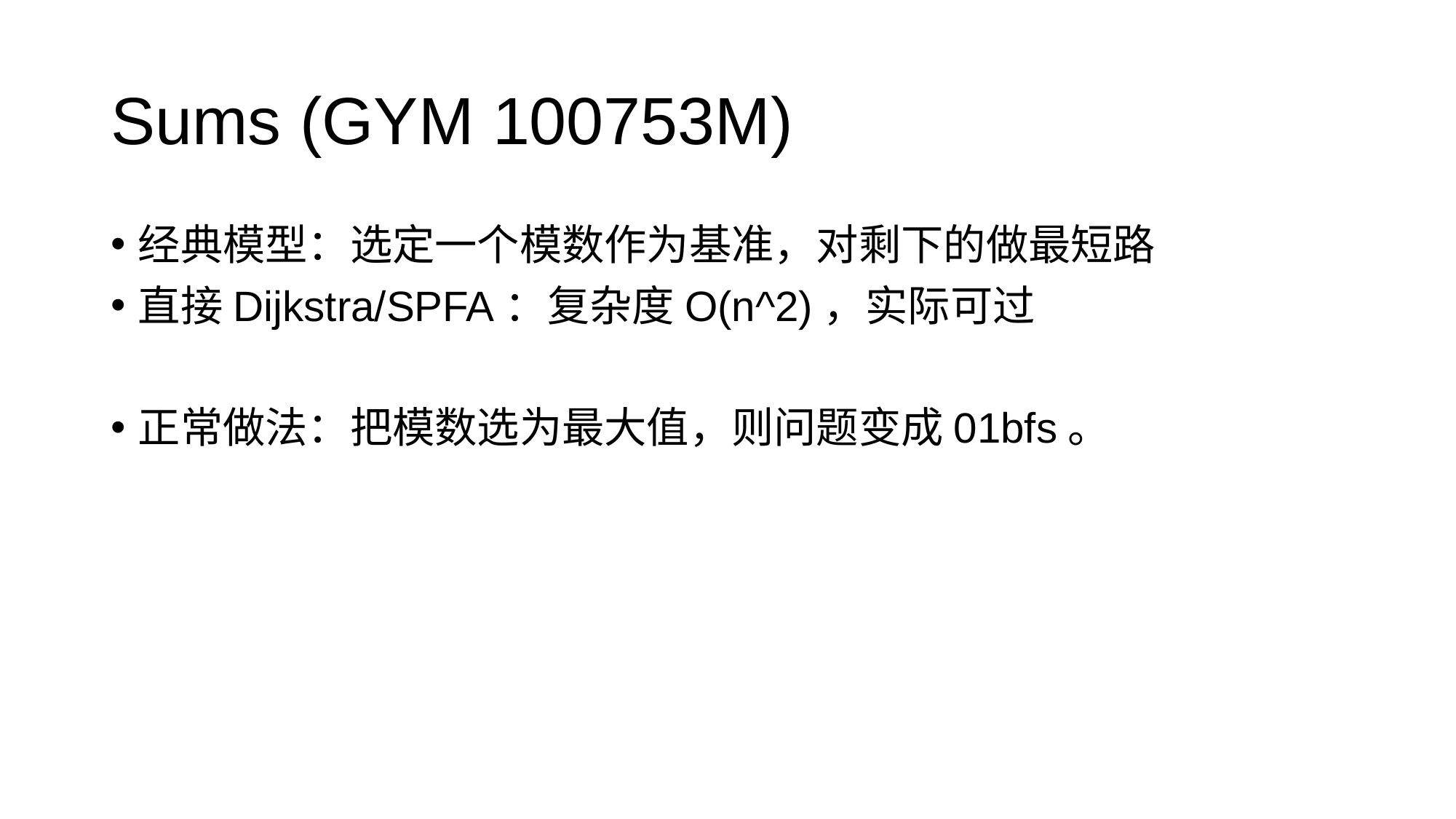

# Sums (GYM 100753M)
经典模型：选定一个模数作为基准，对剩下的做最短路
直接Dijkstra/SPFA：复杂度O(n^2)，实际可过

正常做法：把模数选为最大值，则问题变成01bfs。